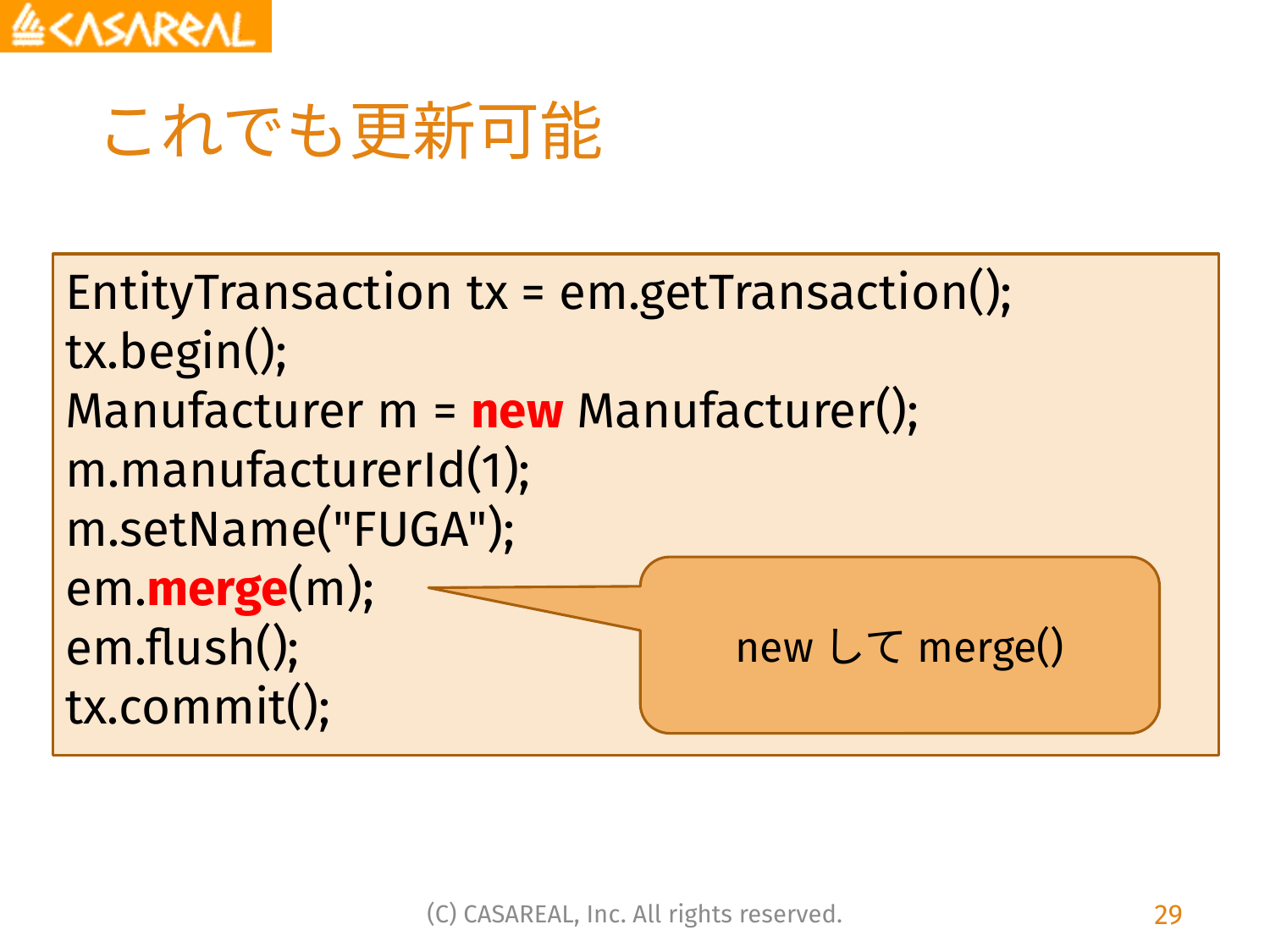

# これでも更新可能
EntityTransaction tx = em.getTransaction();
tx.begin();
Manufacturer m = new Manufacturer();
m.manufacturerId(1);
m.setName("FUGA");
em.merge(m);
em.flush();
tx.commit();
newしてmerge()
(C) CASAREAL, Inc. All rights reserved.
29